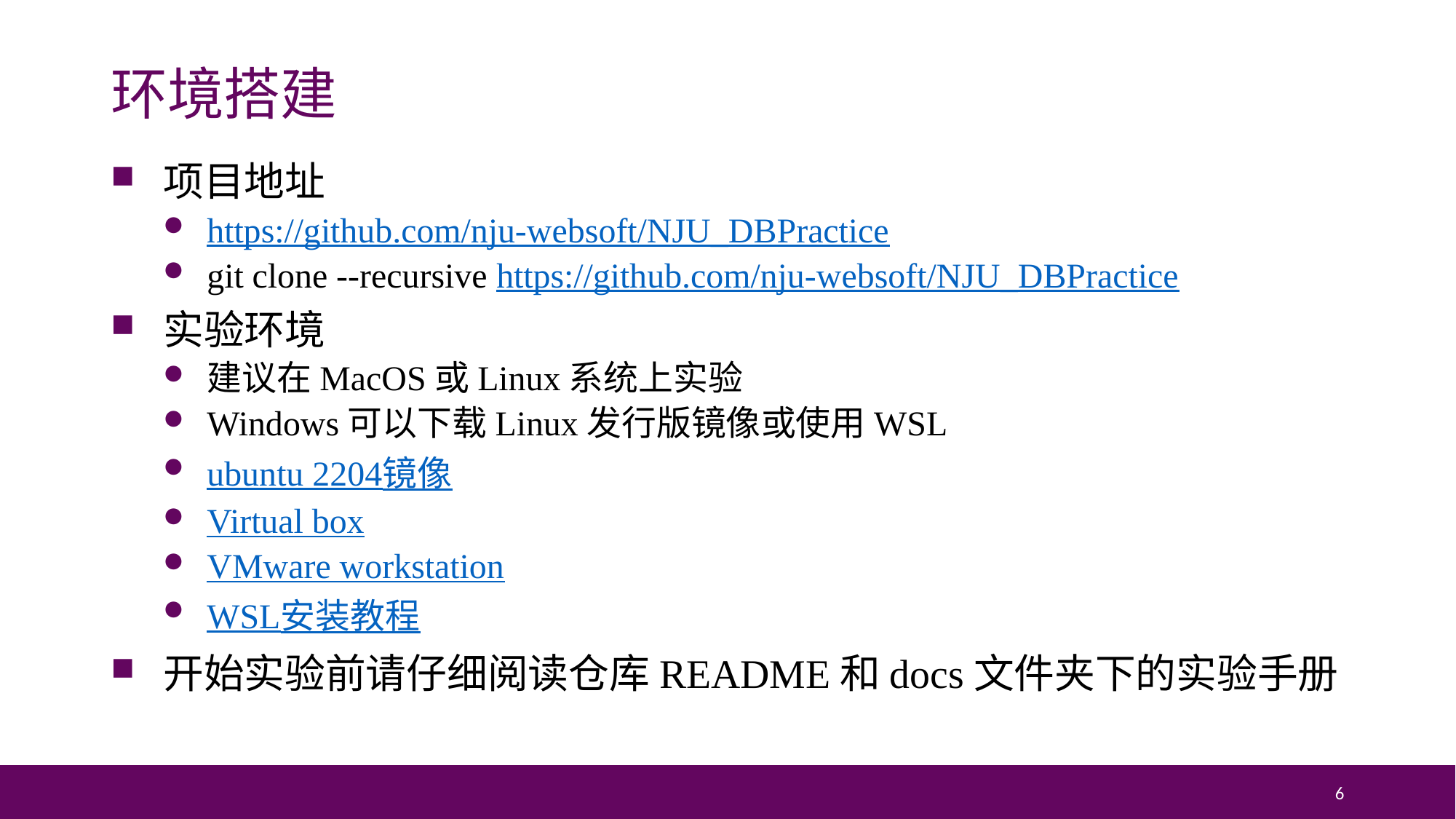

# 环境搭建
项目地址
https://github.com/nju-websoft/NJU_DBPractice
git clone --recursive https://github.com/nju-websoft/NJU_DBPractice
实验环境
建议在MacOS或Linux系统上实验
Windows可以下载Linux发行版镜像或使用WSL
ubuntu 2204镜像
Virtual box
VMware workstation
WSL安装教程
开始实验前请仔细阅读仓库README和docs文件夹下的实验手册

6